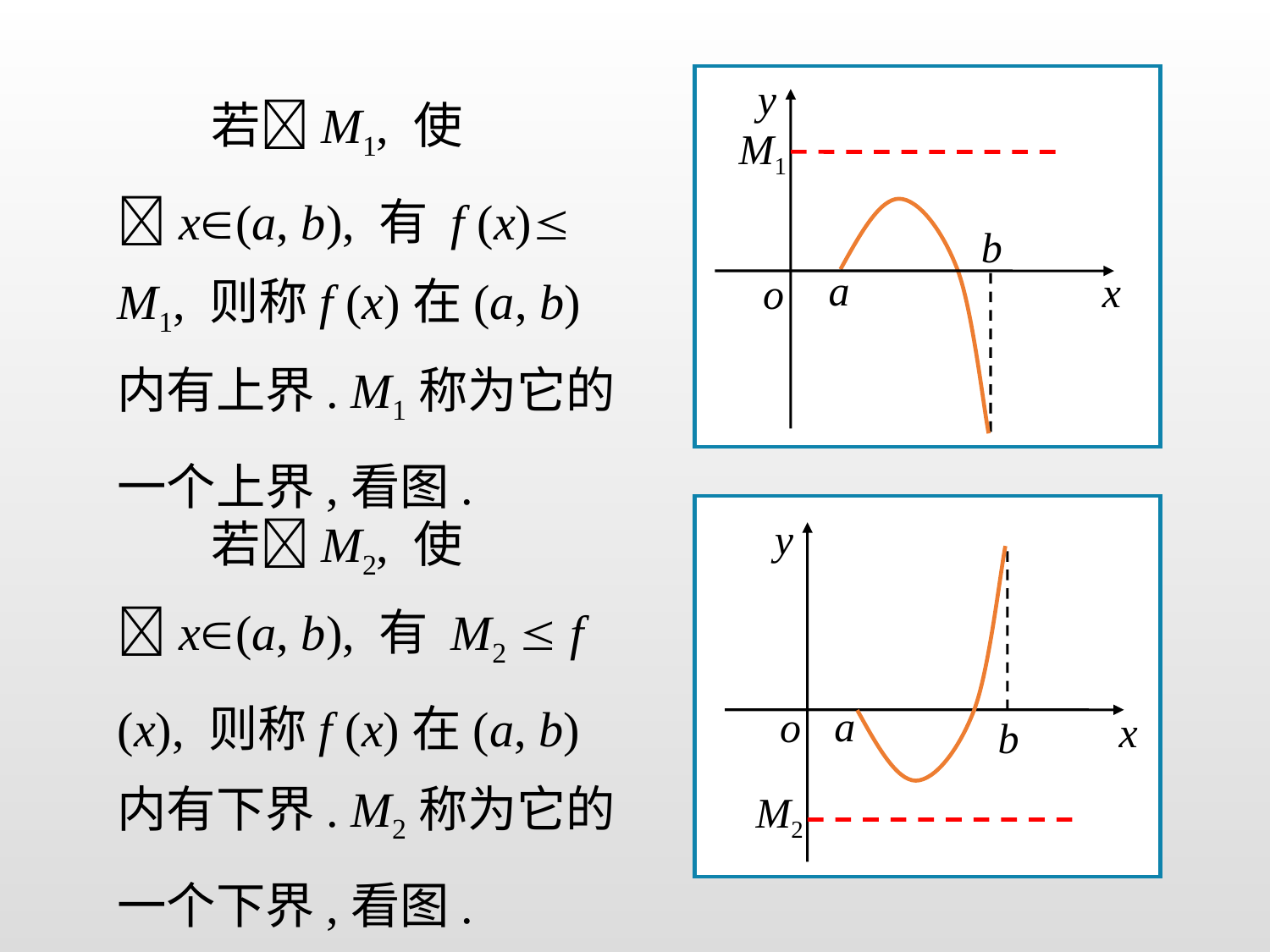

y

M1

b
a
x
o

若∃M1, 使∀x∈(a, b), 有 f (x)≤ M1, 则称f (x)在(a, b)内有上界. M1称为它的一个上界,看图.
若∃M2, 使∀x∈(a, b), 有 M2 ≤ f (x), 则称f (x)在(a, b)内有下界. M2称为它的一个下界,看图.

y

a
o
x
b

M2

16